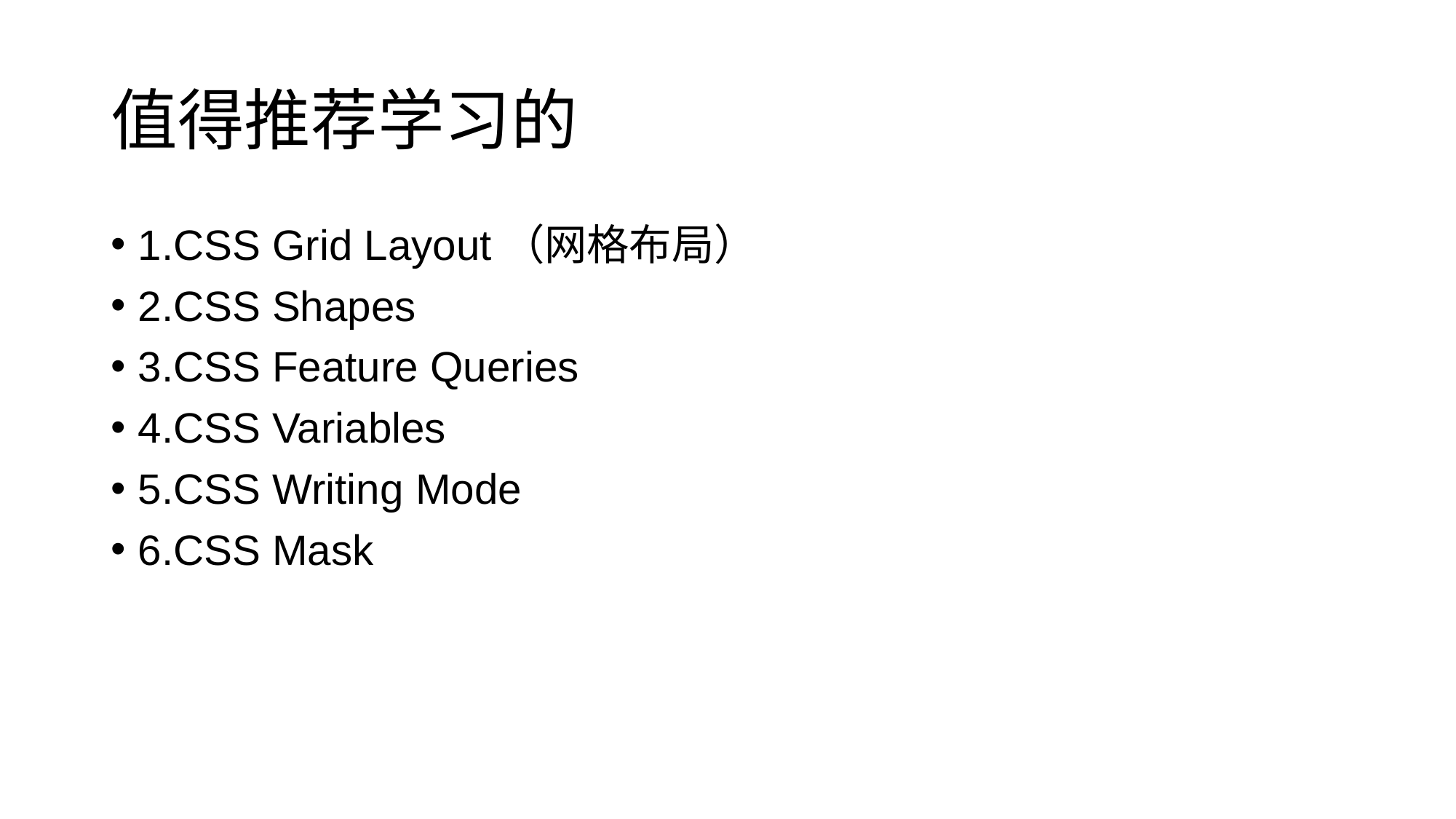

# 值得推荐学习的
1.CSS Grid Layout（网格布局）
2.CSS Shapes
3.CSS Feature Queries
4.CSS Variables
5.CSS Writing Mode
6.CSS Mask